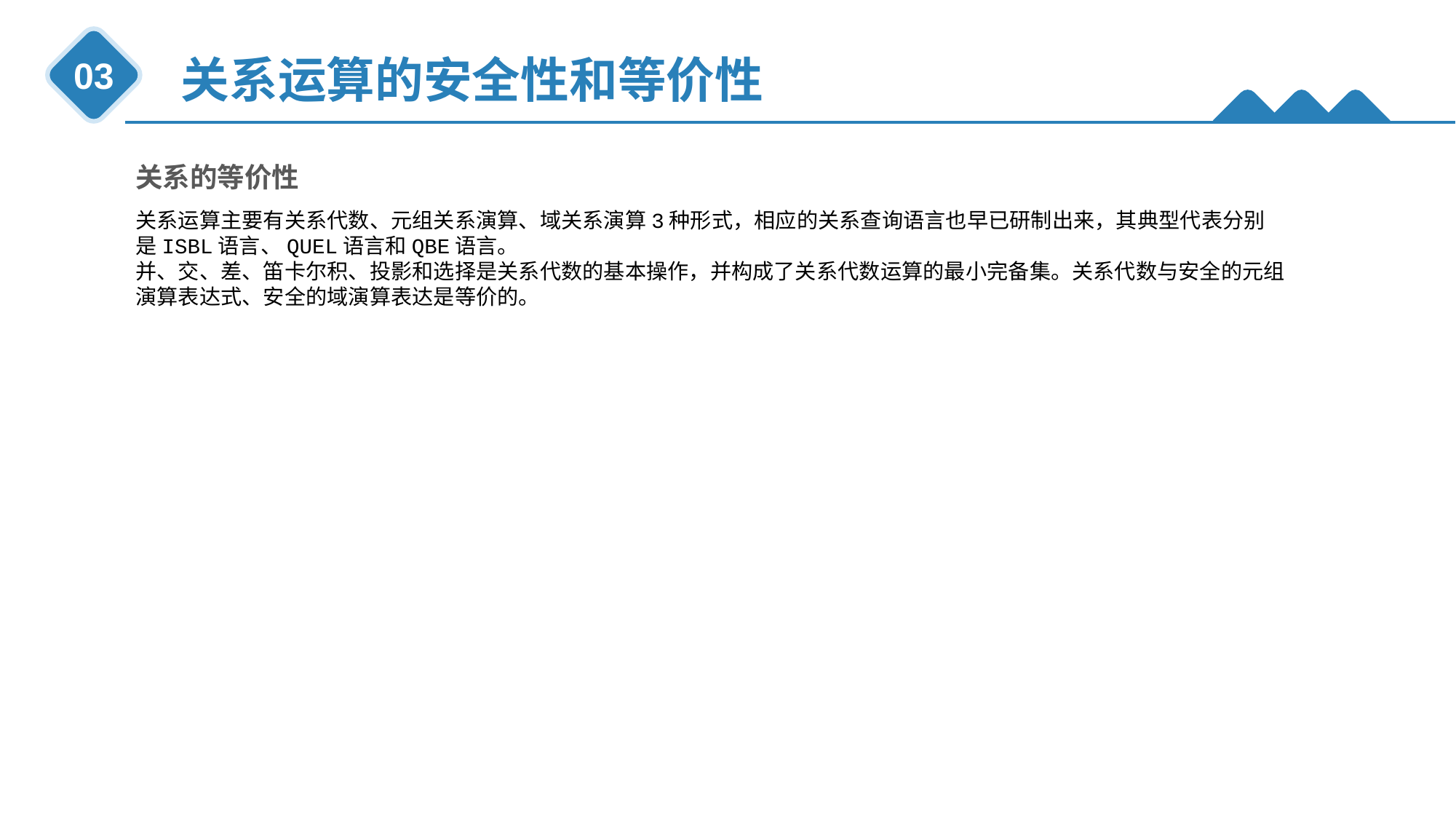

关系运算的安全性和等价性
03

关系的等价性
关系运算主要有关系代数、元组关系演算、域关系演算3种形式，相应的关系查询语言也早已研制出来，其典型代表分别是ISBL语言、QUEL语言和QBE语言。
并、交、差、笛卡尔积、投影和选择是关系代数的基本操作，并构成了关系代数运算的最小完备集。关系代数与安全的元组演算表达式、安全的域演算表达是等价的。